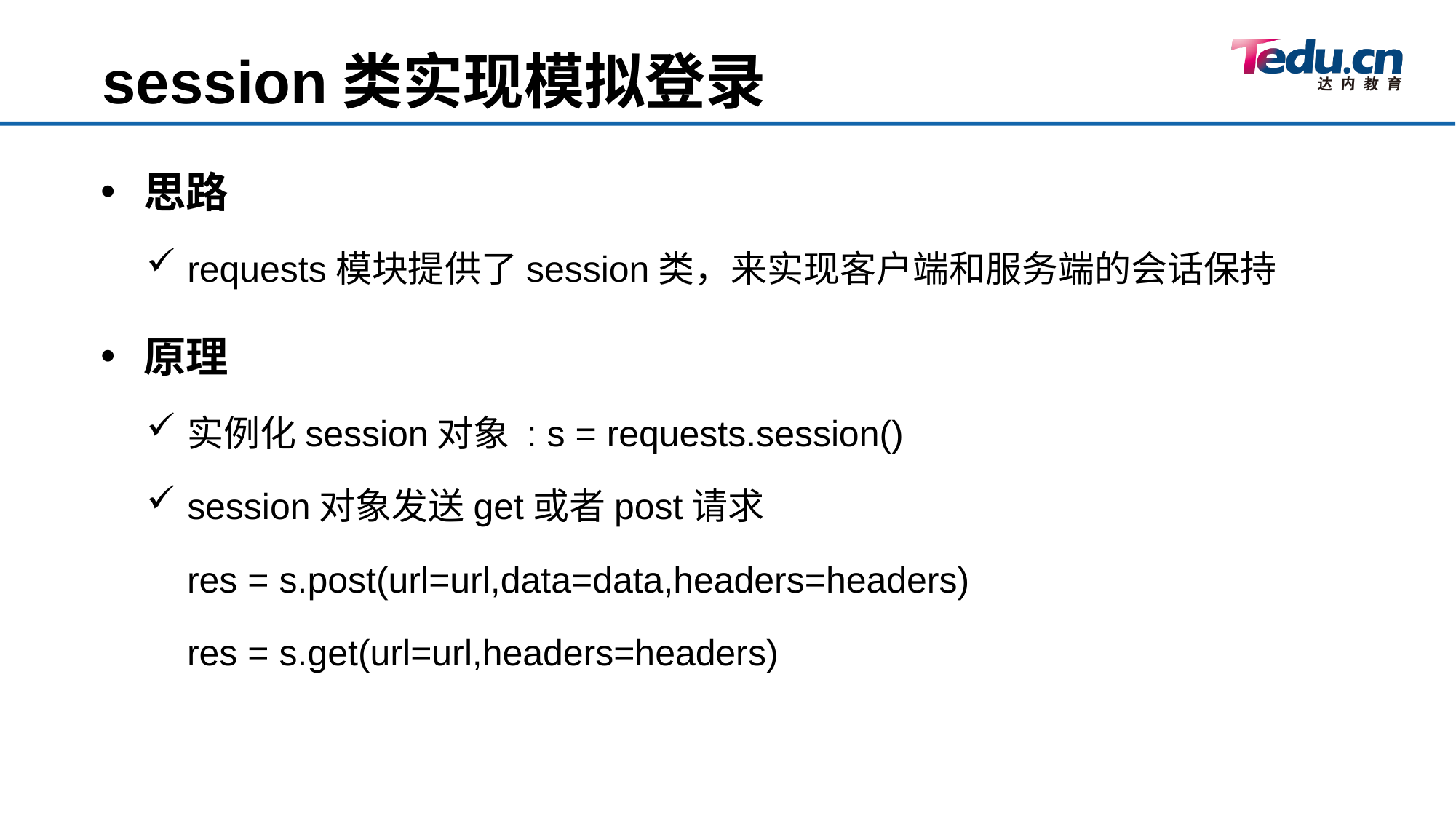

session类实现模拟登录
思路
requests模块提供了session类，来实现客户端和服务端的会话保持
原理
实例化session对象 : s = requests.session()
session对象发送get或者post请求
    res = s.post(url=url,data=data,headers=headers)
    res = s.get(url=url,headers=headers)